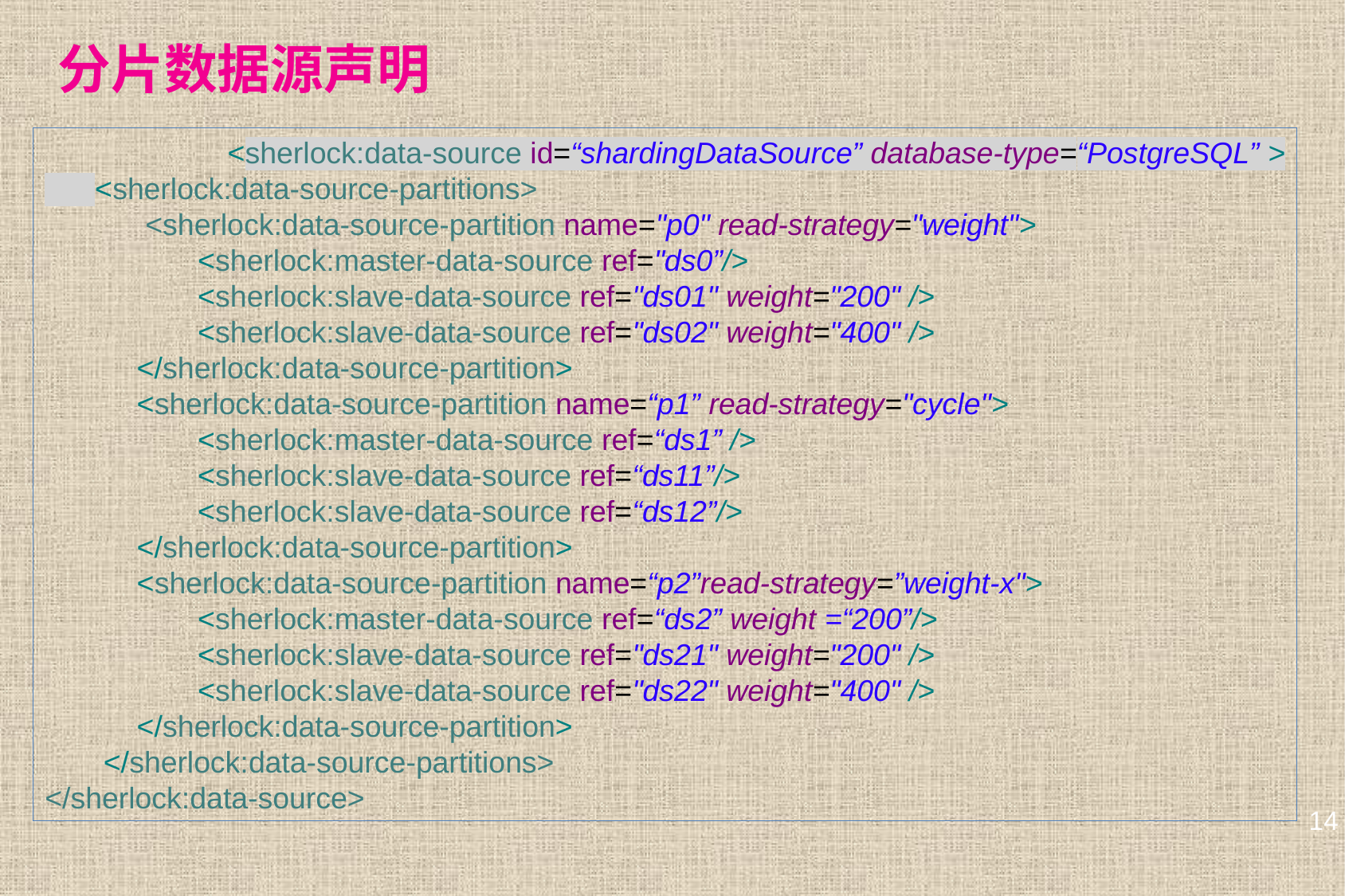

# 分片数据源声明
<sherlock:data-source id=“shardingDataSource” database-type=“PostgreSQL” >
      <sherlock:data-source-partitions>
            <sherlock:data-source-partition name="p0" read-strategy="weight">
	    <sherlock:master-data-source ref="ds0”/>
	    <sherlock:slave-data-source ref="ds01" weight="200" />
	    <sherlock:slave-data-source ref="ds02" weight="400" />
           </sherlock:data-source-partition>
           <sherlock:data-source-partition name=“p1” read-strategy="cycle">
	    <sherlock:master-data-source ref=“ds1” />
	    <sherlock:slave-data-source ref=“ds11”/>
	    <sherlock:slave-data-source ref=“ds12”/>
           </sherlock:data-source-partition>
           <sherlock:data-source-partition name=“p2”read-strategy=”weight-x">
	    <sherlock:master-data-source ref=“ds2” weight =“200”/>
	    <sherlock:slave-data-source ref="ds21" weight="200" />
	    <sherlock:slave-data-source ref="ds22" weight="400" />
           </sherlock:data-source-partition>
       </sherlock:data-source-partitions>
</sherlock:data-source>